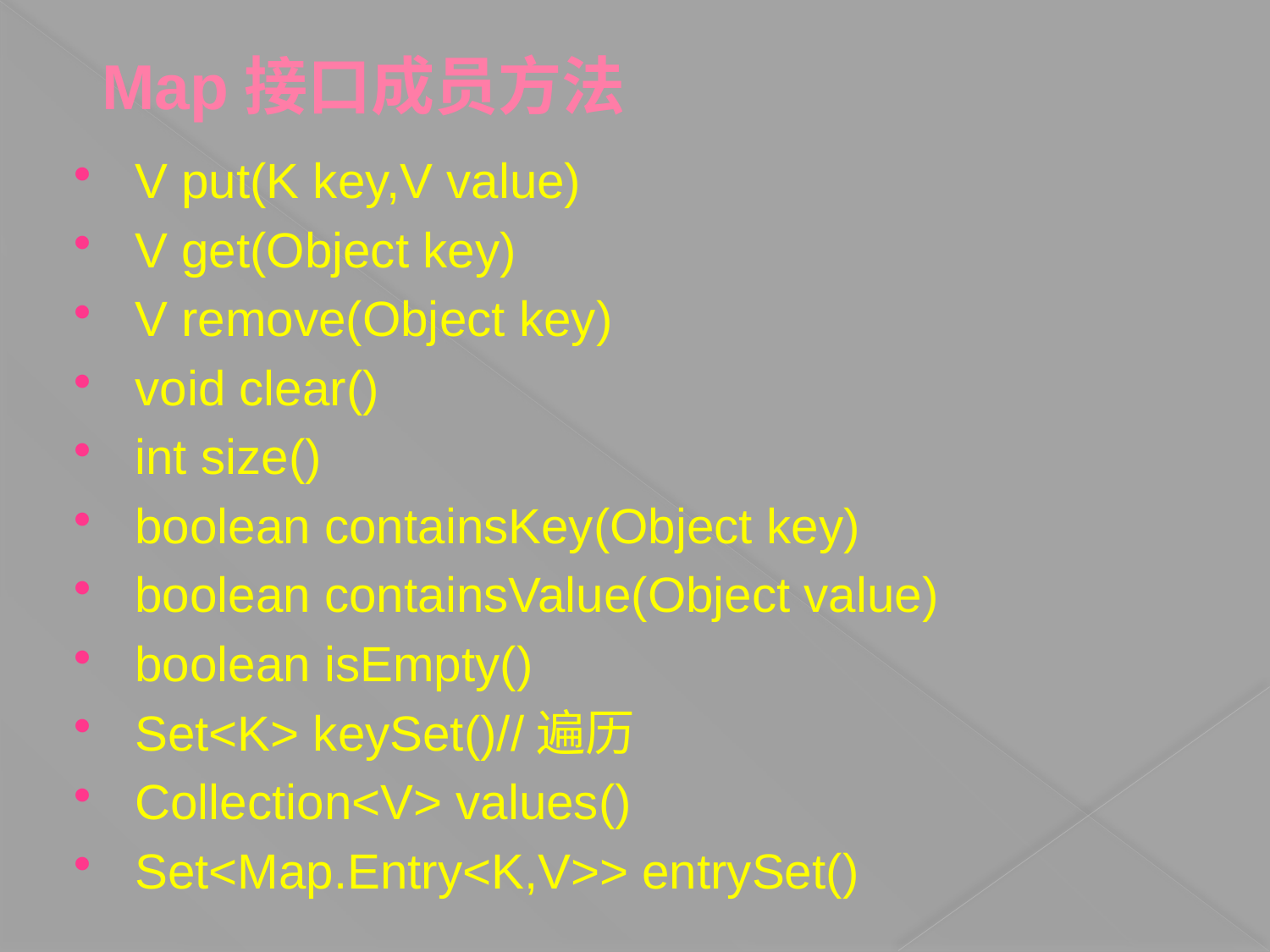

# Map接口成员方法
V put(K key,V value)
V get(Object key)
V remove(Object key)
void clear()
int size()
boolean containsKey(Object key)
boolean containsValue(Object value)
boolean isEmpty()
Set<K> keySet()//遍历
Collection<V> values()
Set<Map.Entry<K,V>> entrySet()